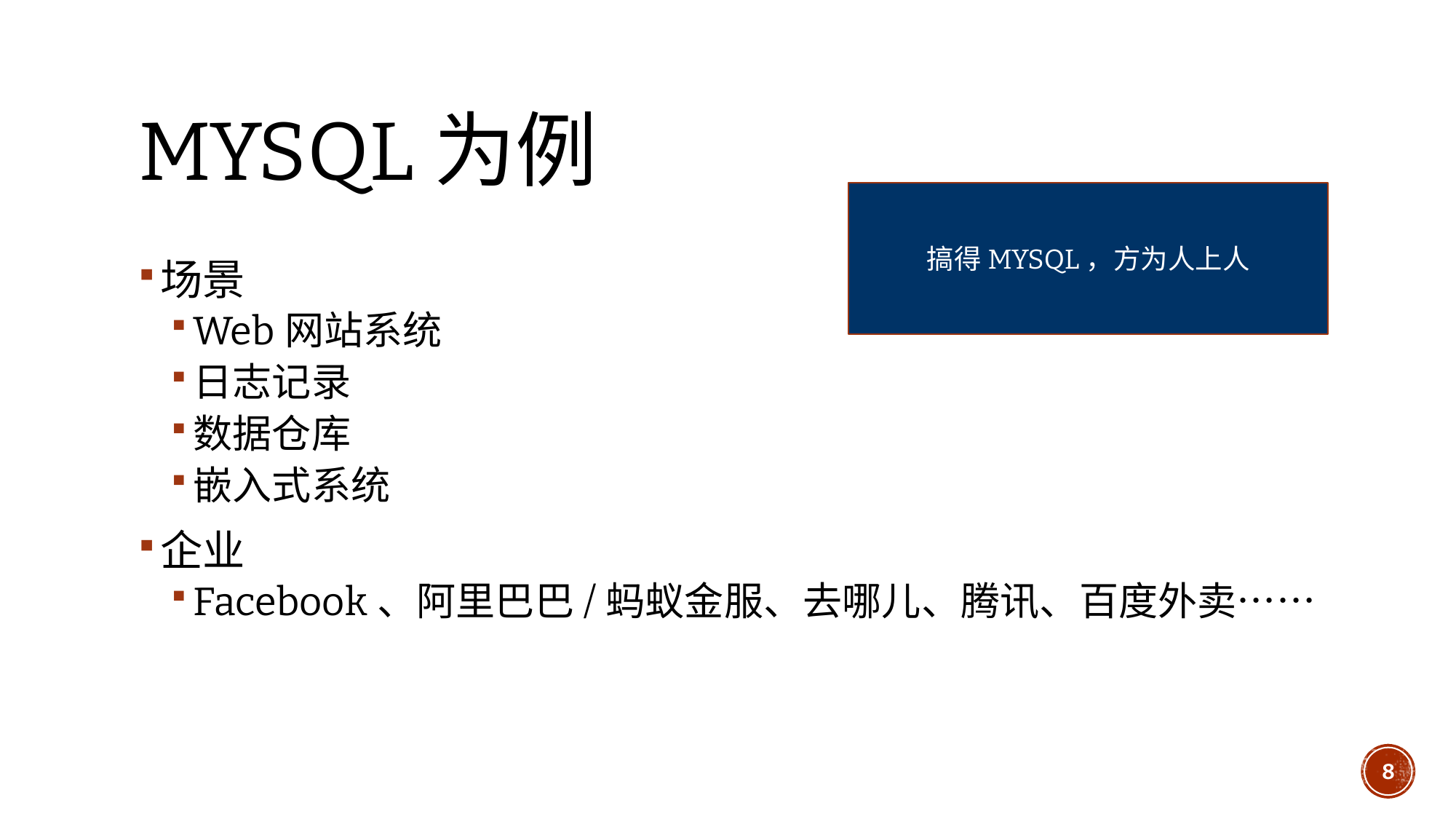

# Mysql为例
搞得MYSQL，方为人上人
场景
Web网站系统
日志记录
数据仓库
嵌入式系统
企业
Facebook、阿里巴巴/蚂蚁金服、去哪儿、腾讯、百度外卖……
8